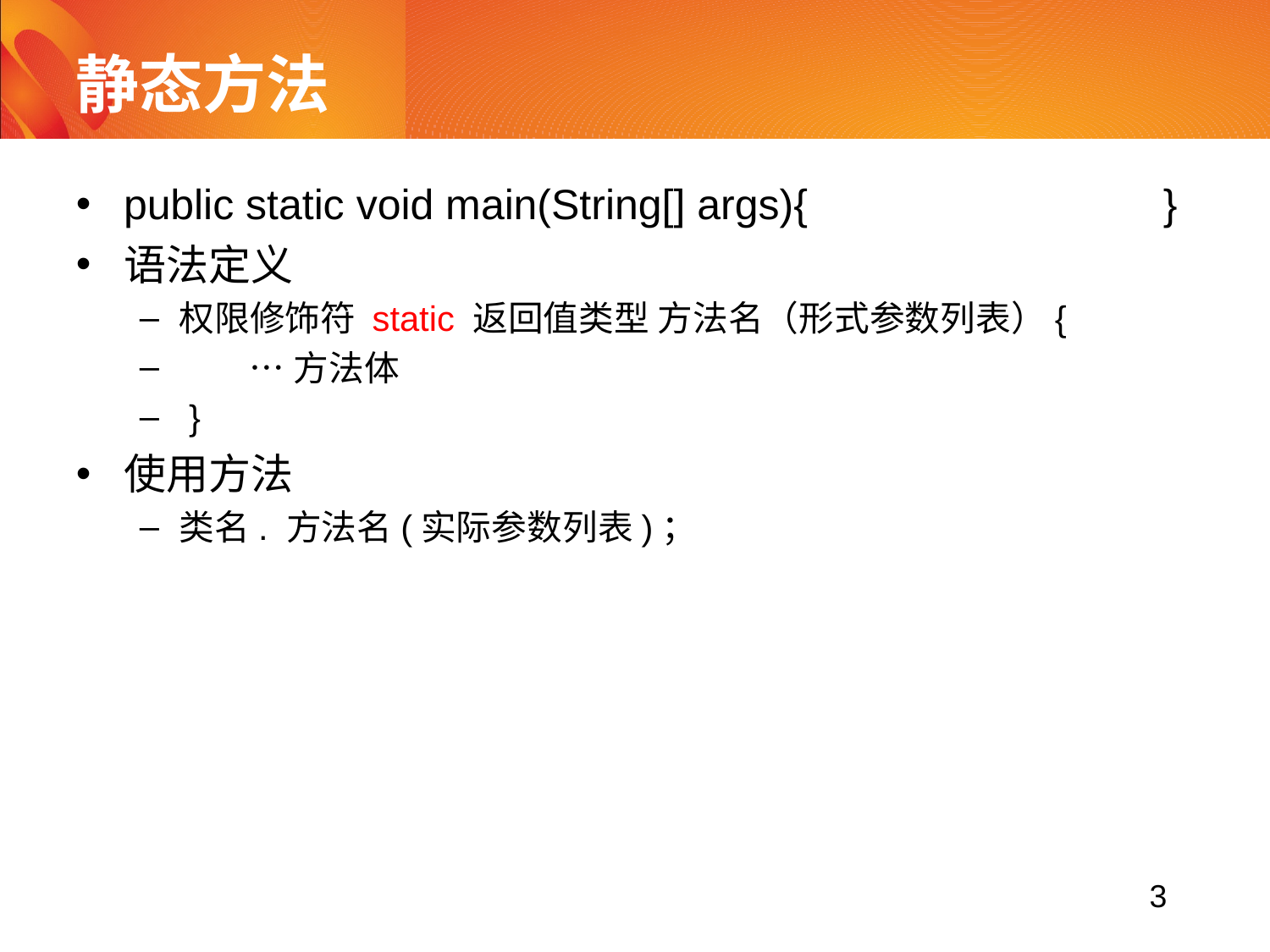

# 静态方法
public static void main(String[] args){			  }
语法定义
权限修饰符 static 返回值类型 方法名（形式参数列表）{
         …方法体
 }
使用方法
类名. 方法名(实际参数列表)；